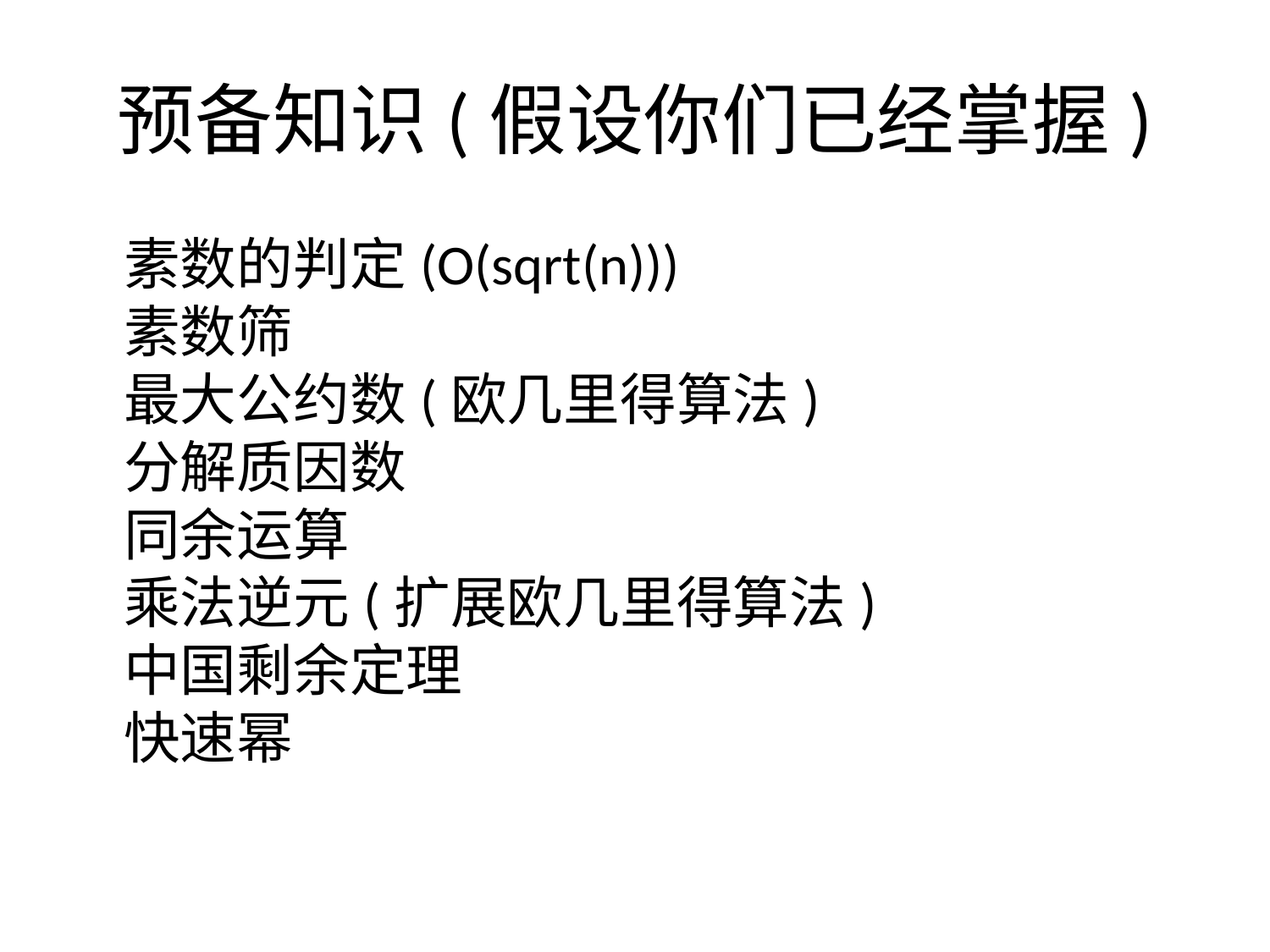

# 预备知识(假设你们已经掌握)
	素数的判定(O(sqrt(n)))
素数筛
最大公约数(欧几里得算法)
分解质因数
同余运算
乘法逆元(扩展欧几里得算法)
中国剩余定理
快速幂